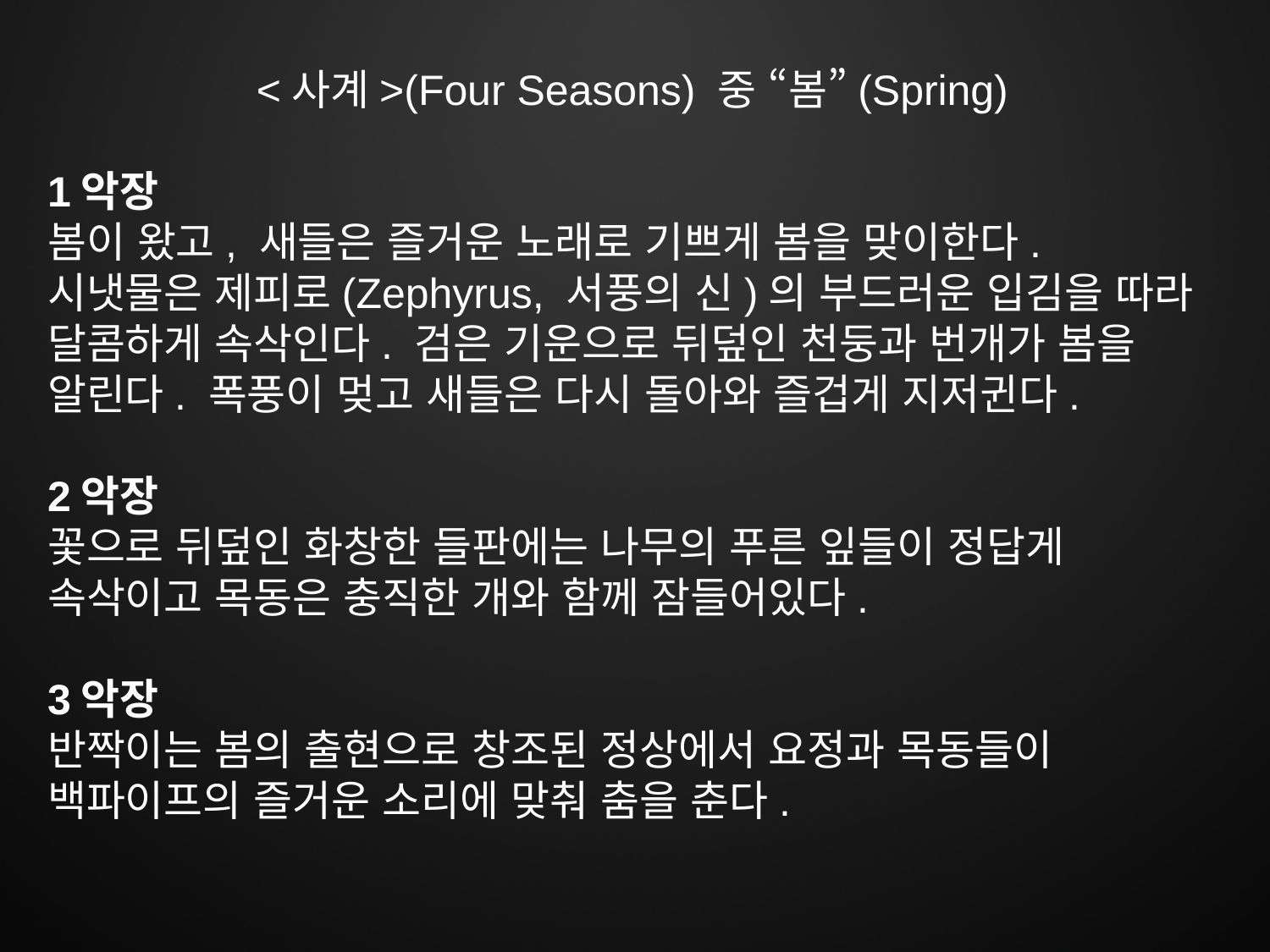

<사계>(Four Seasons) 중 “봄”(Spring)

1악장
봄이 왔고, 새들은 즐거운 노래로 기쁘게 봄을 맞이한다. 시냇물은 제피로(Zephyrus, 서풍의 신)의 부드러운 입김을 따라 달콤하게 속삭인다. 검은 기운으로 뒤덮인 천둥과 번개가 봄을 알린다. 폭풍이 멎고 새들은 다시 돌아와 즐겁게 지저귄다.

2악장
꽃으로 뒤덮인 화창한 들판에는 나무의 푸른 잎들이 정답게 속삭이고 목동은 충직한 개와 함께 잠들어있다.

3악장
반짝이는 봄의 출현으로 창조된 정상에서 요정과 목동들이 백파이프의 즐거운 소리에 맞춰 춤을 춘다.